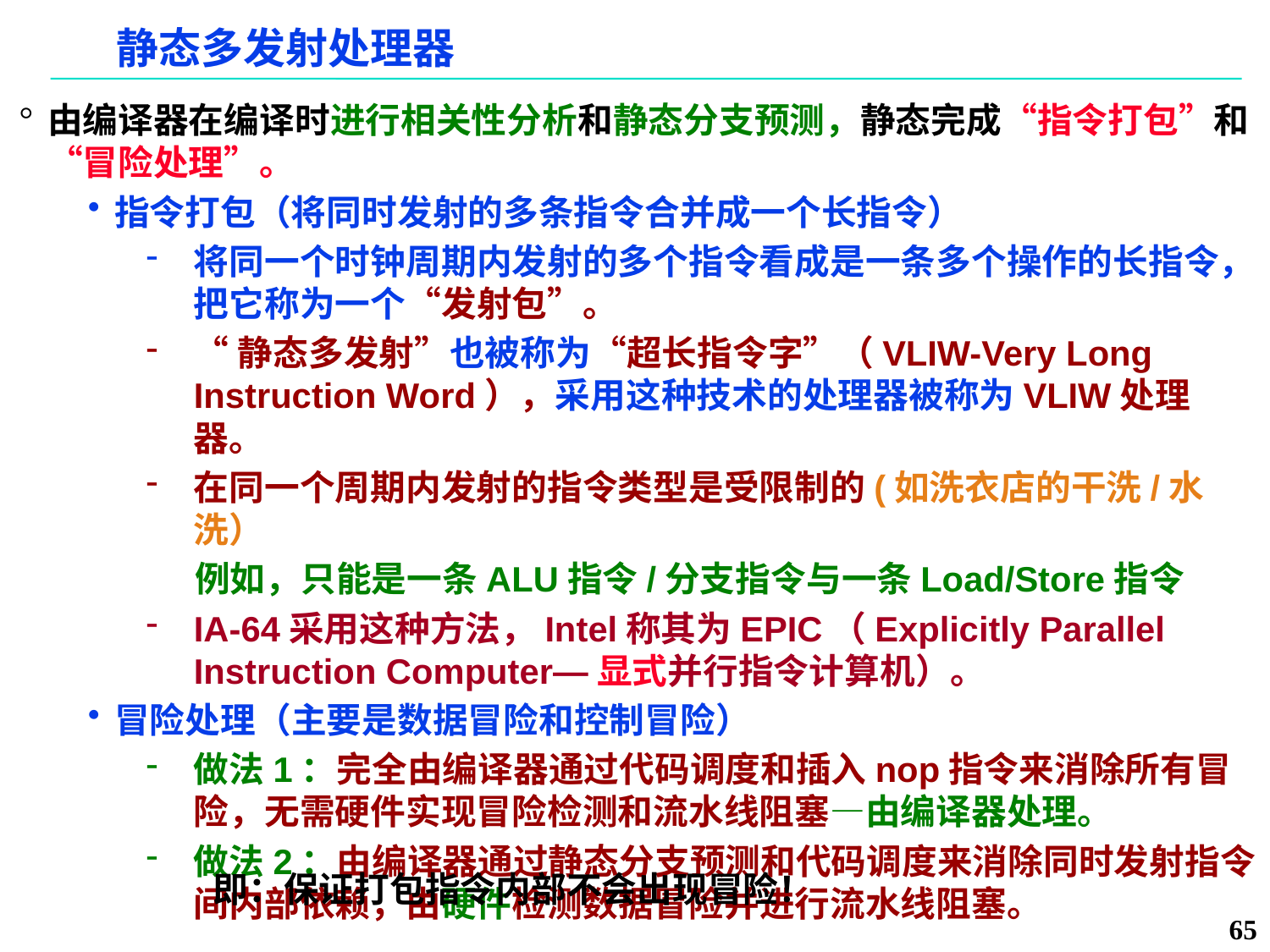

# 静态多发射处理器
由编译器在编译时进行相关性分析和静态分支预测，静态完成“指令打包”和“冒险处理”。
指令打包（将同时发射的多条指令合并成一个长指令）
将同一个时钟周期内发射的多个指令看成是一条多个操作的长指令，把它称为一个“发射包”。
“静态多发射”也被称为“超长指令字”（VLIW-Very Long Instruction Word），采用这种技术的处理器被称为VLIW处理器。
在同一个周期内发射的指令类型是受限制的(如洗衣店的干洗/水洗）
     例如，只能是一条ALU指令/分支指令与一条Load/Store指令
IA-64采用这种方法，Intel称其为EPIC（Explicitly Parallel Instruction Computer—显式并行指令计算机）。
冒险处理（主要是数据冒险和控制冒险）
做法1：完全由编译器通过代码调度和插入nop指令来消除所有冒险，无需硬件实现冒险检测和流水线阻塞—由编译器处理。
做法2：由编译器通过静态分支预测和代码调度来消除同时发射指令间内部依赖，由硬件检测数据冒险并进行流水线阻塞。
即：保证打包指令内部不会出现冒险！